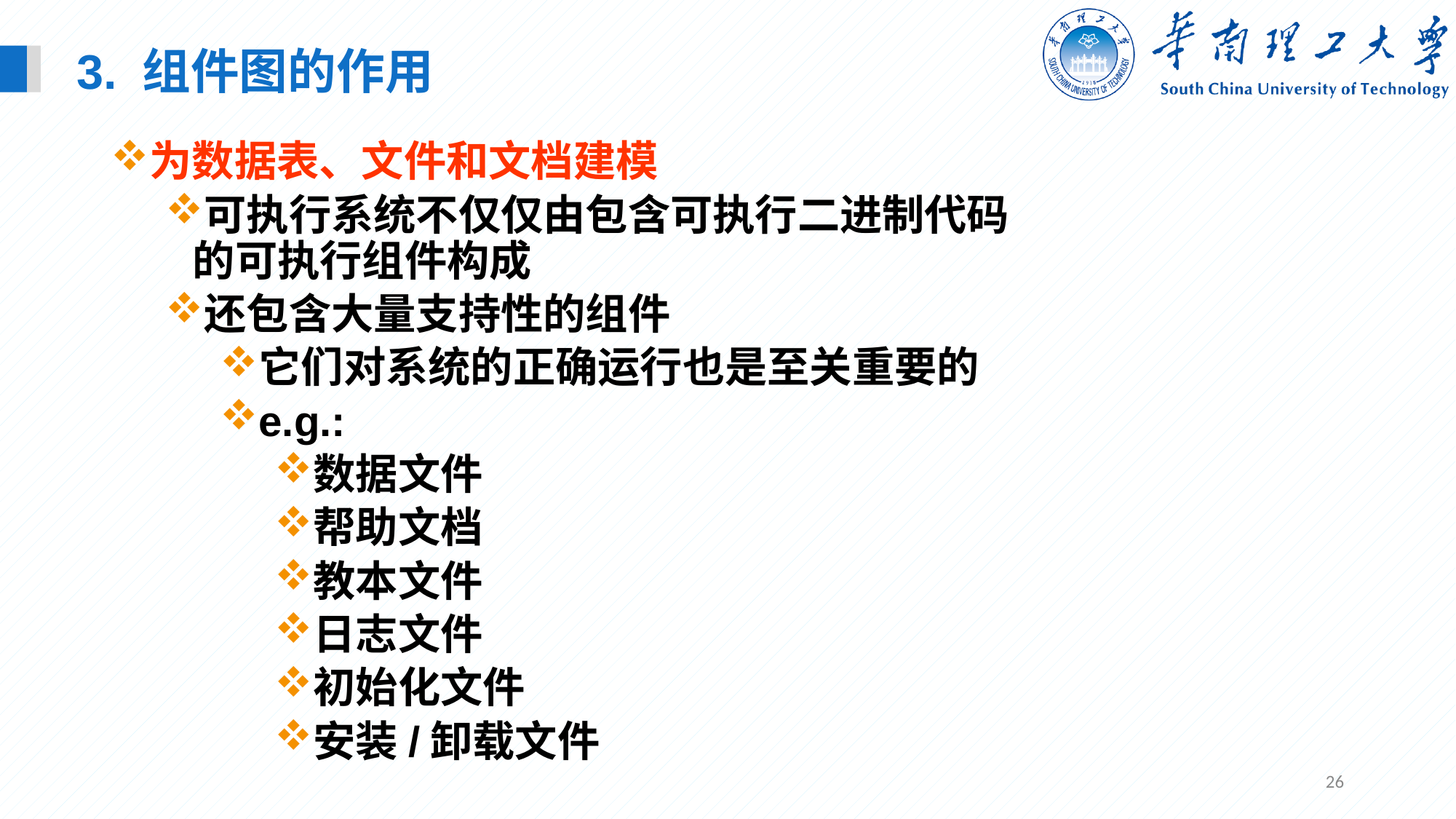

3. 组件图的作用
为数据表、文件和文档建模
可执行系统不仅仅由包含可执行二进制代码的可执行组件构成
还包含大量支持性的组件
它们对系统的正确运行也是至关重要的
e.g.:
数据文件
帮助文档
教本文件
日志文件
初始化文件
安装/卸载文件
26